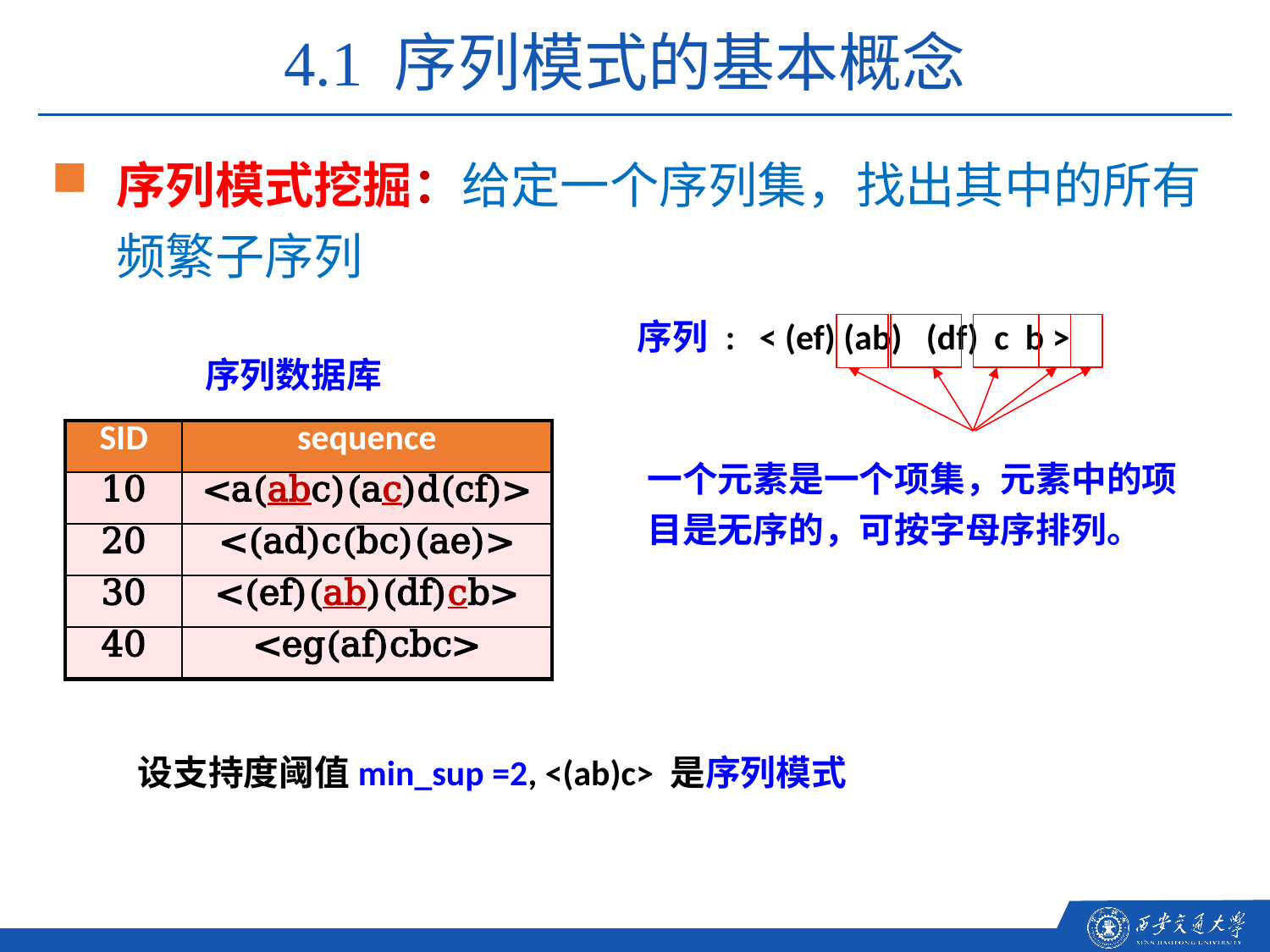

4.1 序列模式的基本概念
序列模式挖掘：给定一个序列集，找出其中的所有频繁子序列
序列 :   < (ef) (ab)   (df)  c  b >

序列数据库

| SID | sequence |
| --- | --- |
| 10 | <a(abc)(ac)d(cf)> |
| 20 | <(ad)c(bc)(ae)> |
| 30 | <(ef)(ab)(df)cb> |
| 40 | <eg(af)cbc> |
一个元素是一个项集，元素中的项目是无序的，可按字母序排列。
设支持度阈值min_sup =2, <(ab)c> 是序列模式